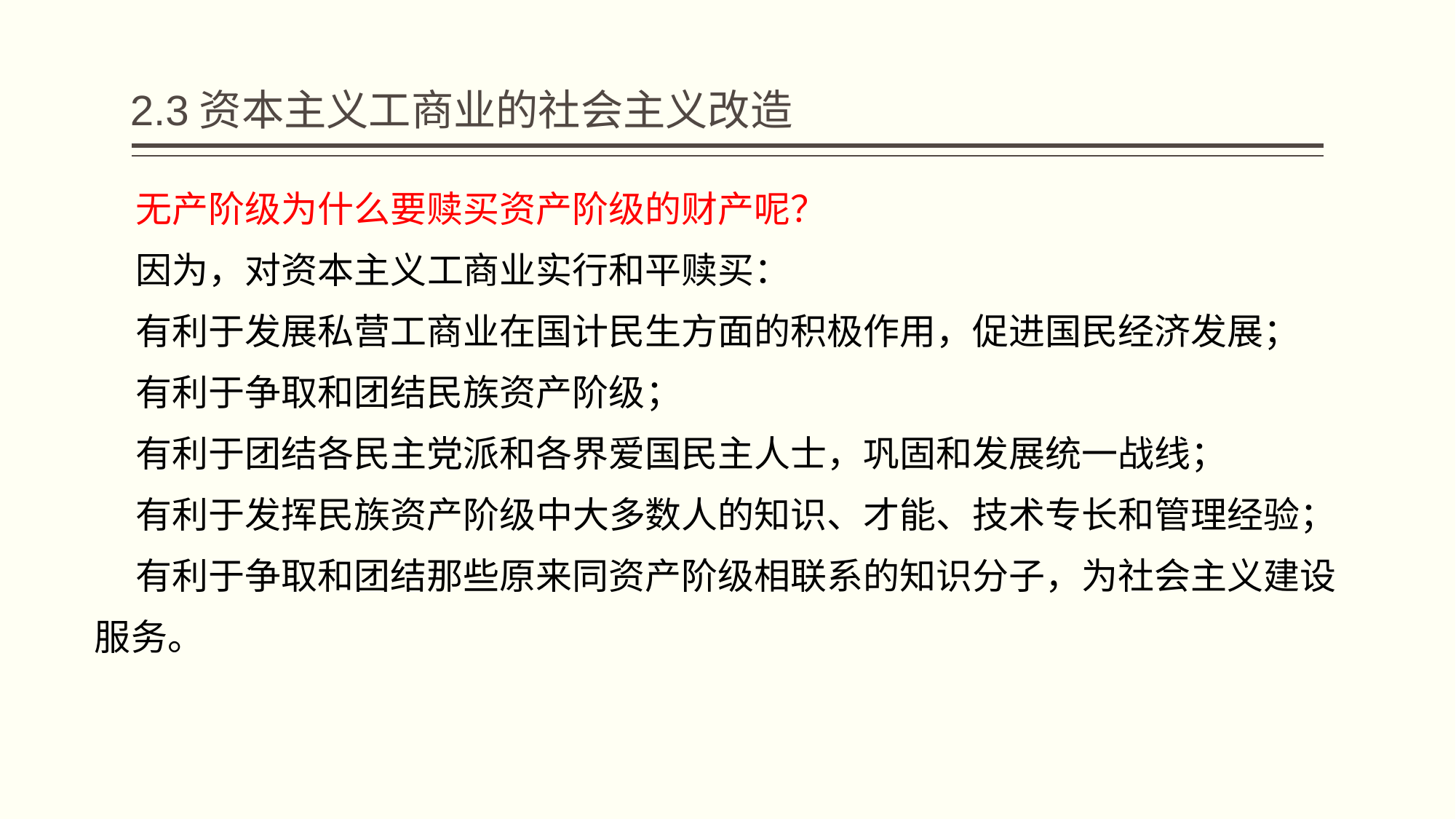

# 2.3资本主义工商业的社会主义改造
    无产阶级为什么要赎买资产阶级的财产呢？
    因为，对资本主义工商业实行和平赎买：
    有利于发展私营工商业在国计民生方面的积极作用，促进国民经济发展；
    有利于争取和团结民族资产阶级；
    有利于团结各民主党派和各界爱国民主人士，巩固和发展统一战线；
    有利于发挥民族资产阶级中大多数人的知识、才能、技术专长和管理经验；
    有利于争取和团结那些原来同资产阶级相联系的知识分子，为社会主义建设服务。